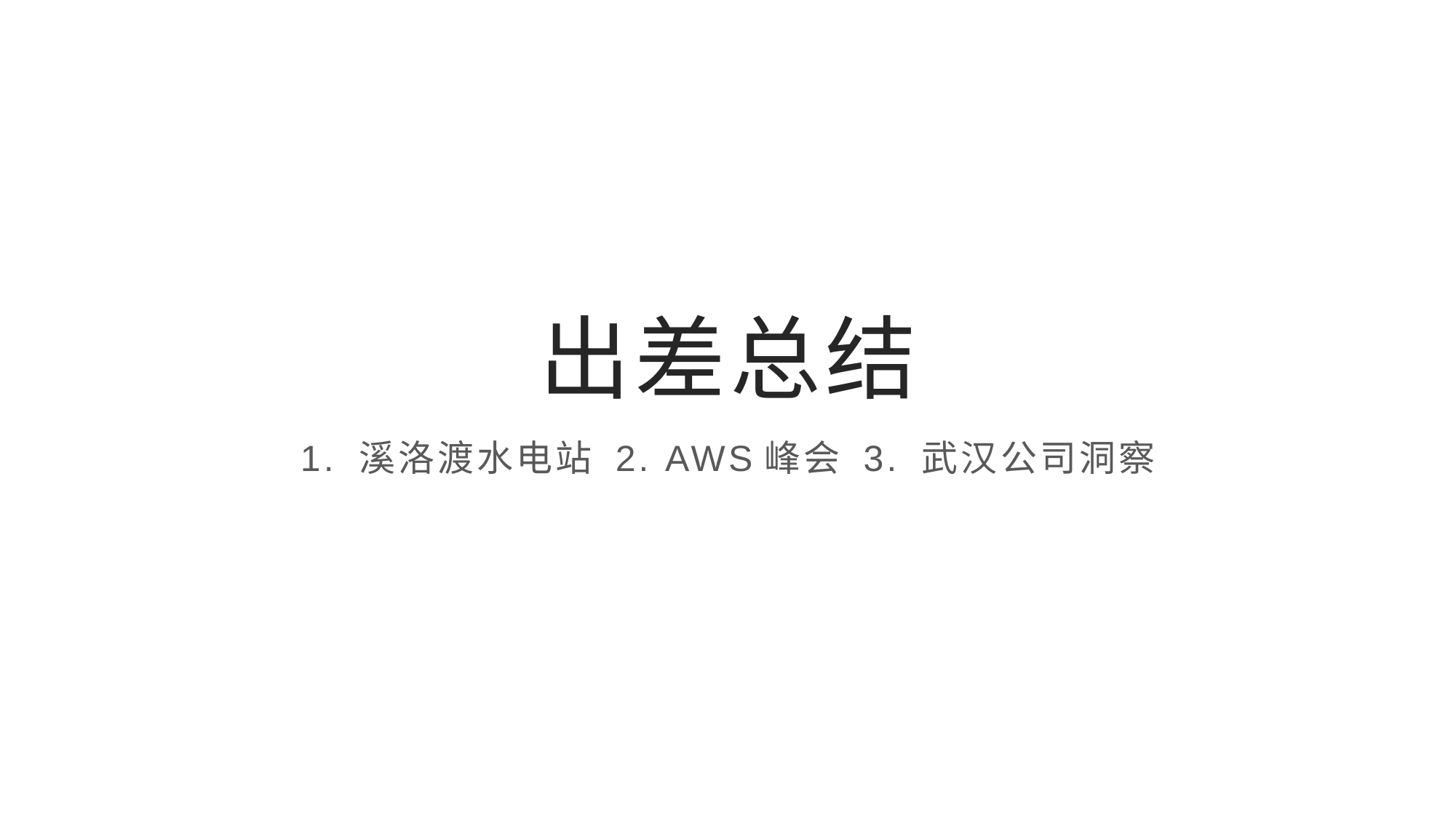

# 出差总结
1. 溪洛渡水电站 2. AWS峰会 3. 武汉公司洞察